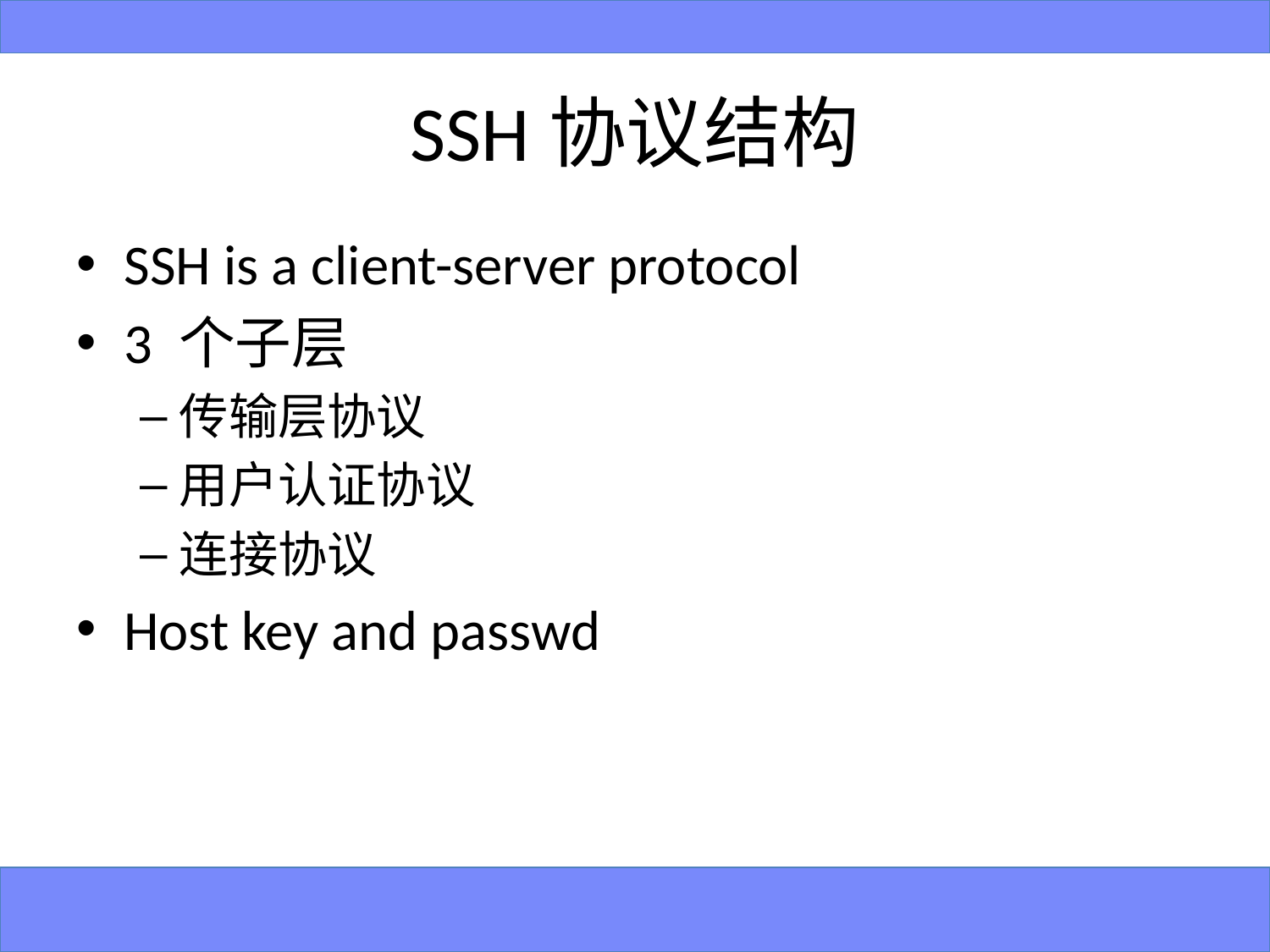

# SSH协议结构
SSH is a client-server protocol
3 个子层
传输层协议
用户认证协议
连接协议
Host key and passwd